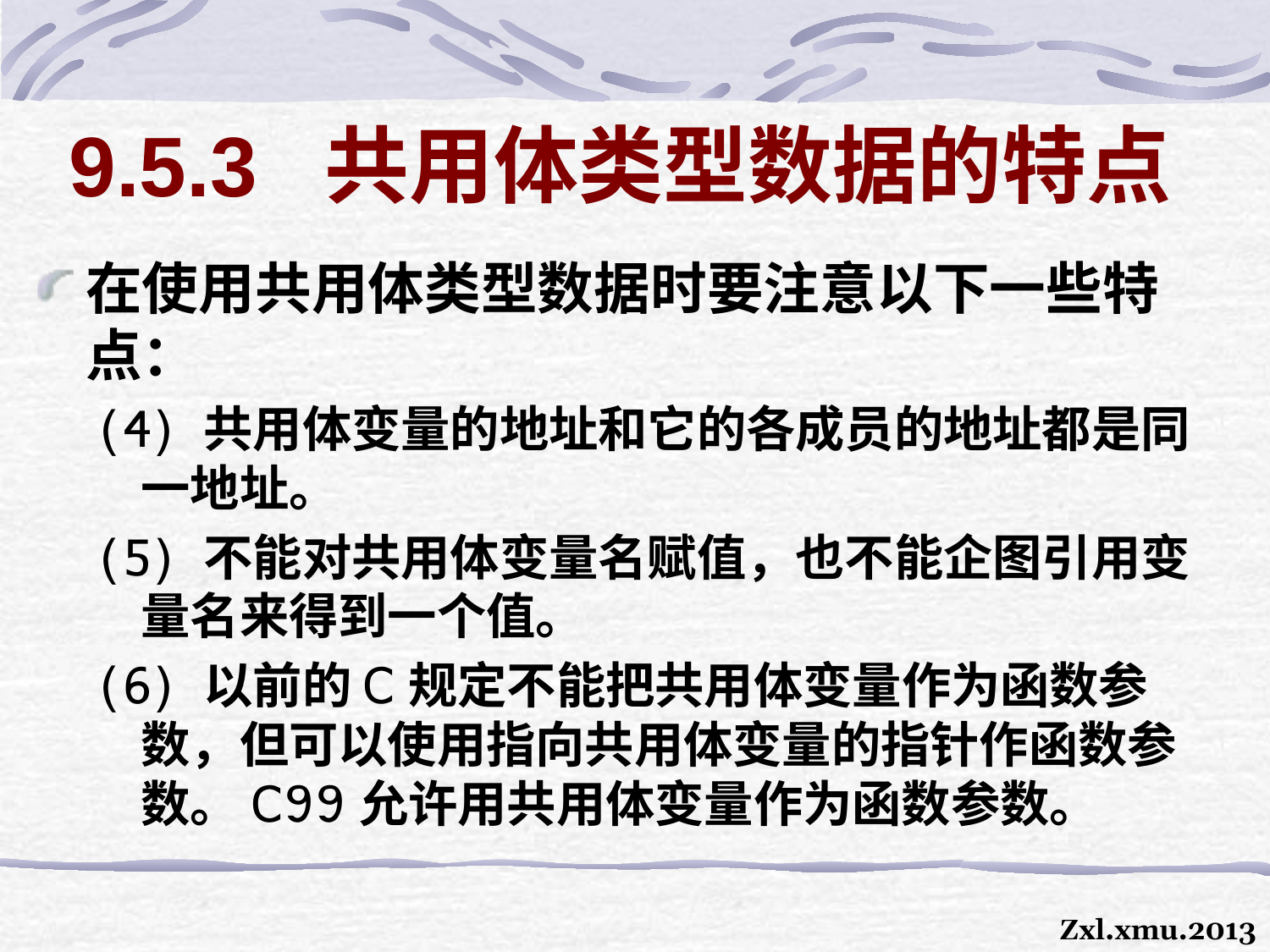

# 9.5.3  共用体类型数据的特点
在使用共用体类型数据时要注意以下一些特点：
(4) 共用体变量的地址和它的各成员的地址都是同一地址。
(5) 不能对共用体变量名赋值，也不能企图引用变量名来得到一个值。
(6) 以前的C规定不能把共用体变量作为函数参数，但可以使用指向共用体变量的指针作函数参数。C99允许用共用体变量作为函数参数。